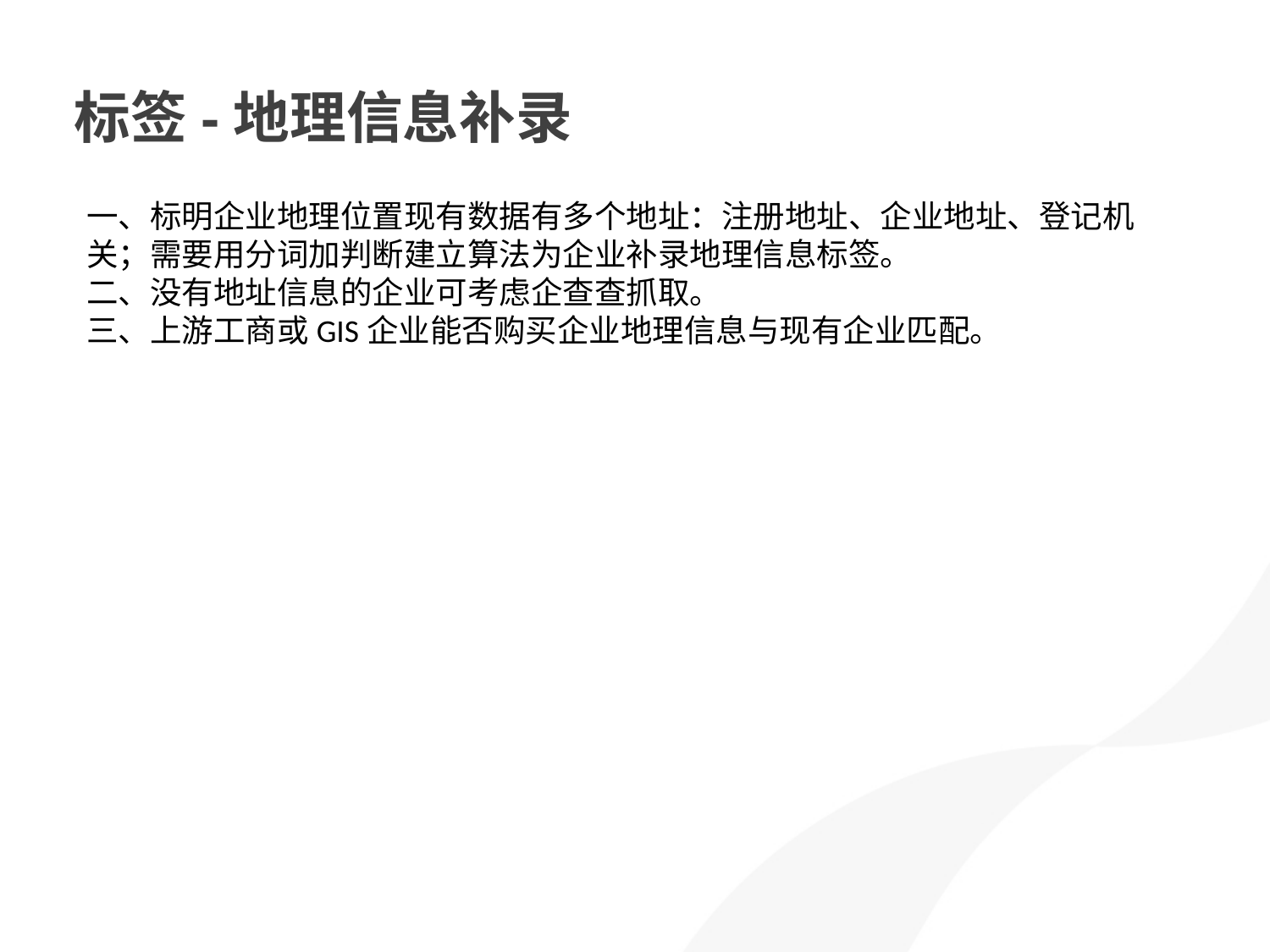

# 标签-地理信息补录
一、标明企业地理位置现有数据有多个地址：注册地址、企业地址、登记机关；需要用分词加判断建立算法为企业补录地理信息标签。
二、没有地址信息的企业可考虑企查查抓取。
三、上游工商或GIS企业能否购买企业地理信息与现有企业匹配。